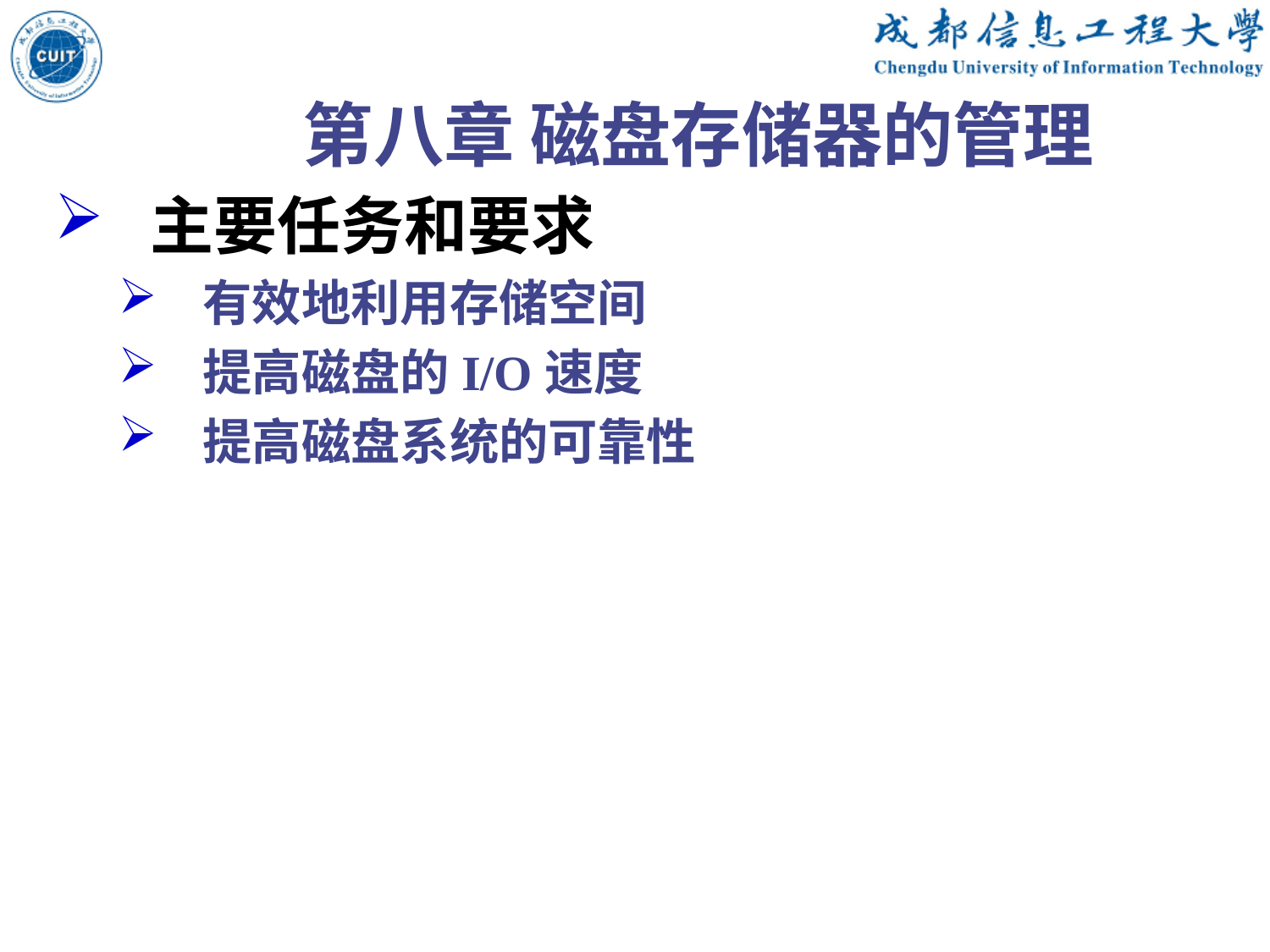

第八章 磁盘存储器的管理
主要任务和要求
有效地利用存储空间
提高磁盘的I/O速度
提高磁盘系统的可靠性